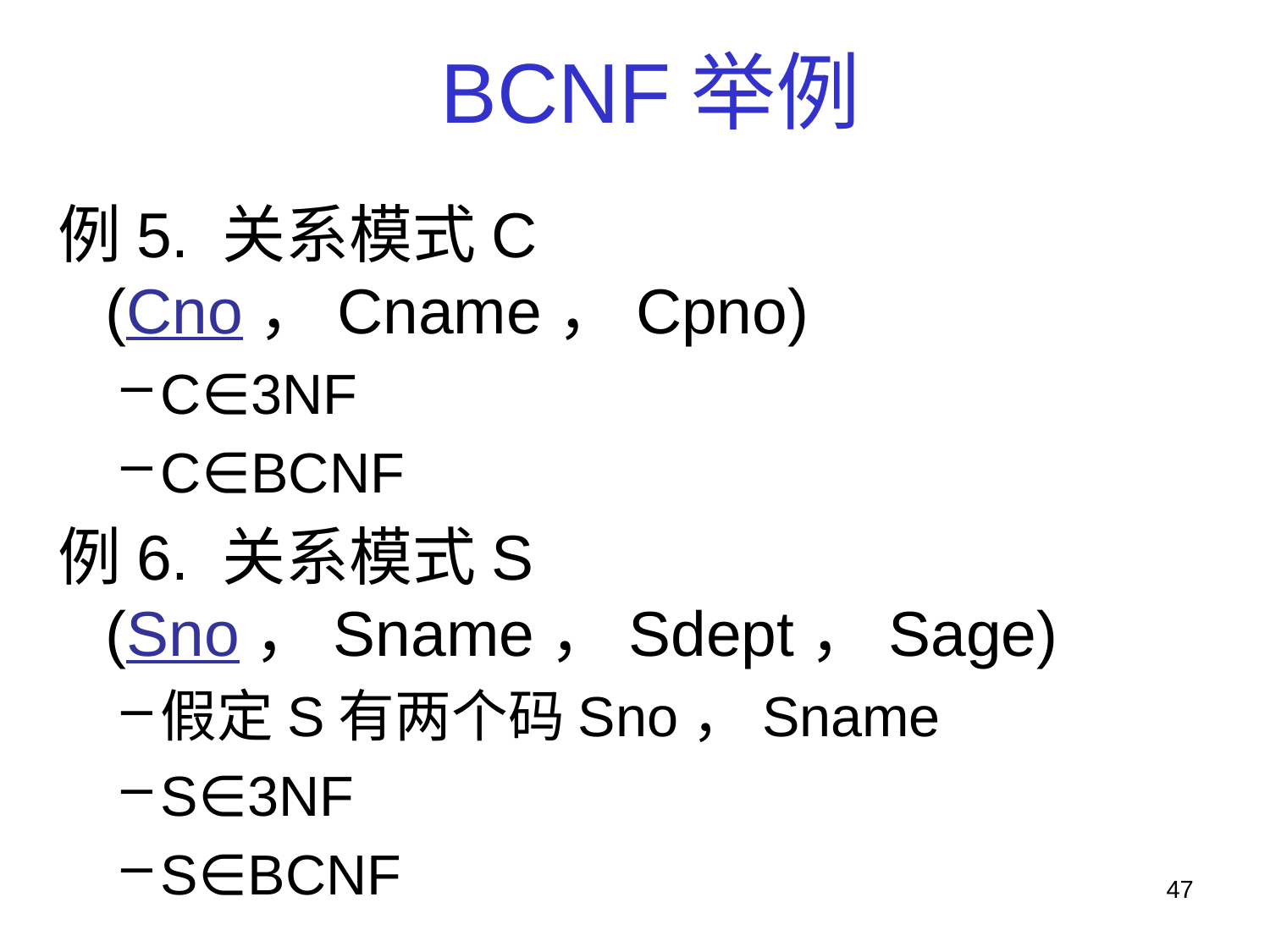

# BCNF举例
例5. 关系模式C (Cno，Cname，Cpno)
C∈3NF
C∈BCNF
例6. 关系模式S (Sno，Sname，Sdept，Sage)
假定S有两个码Sno，Sname
S∈3NF
S∈BCNF
47